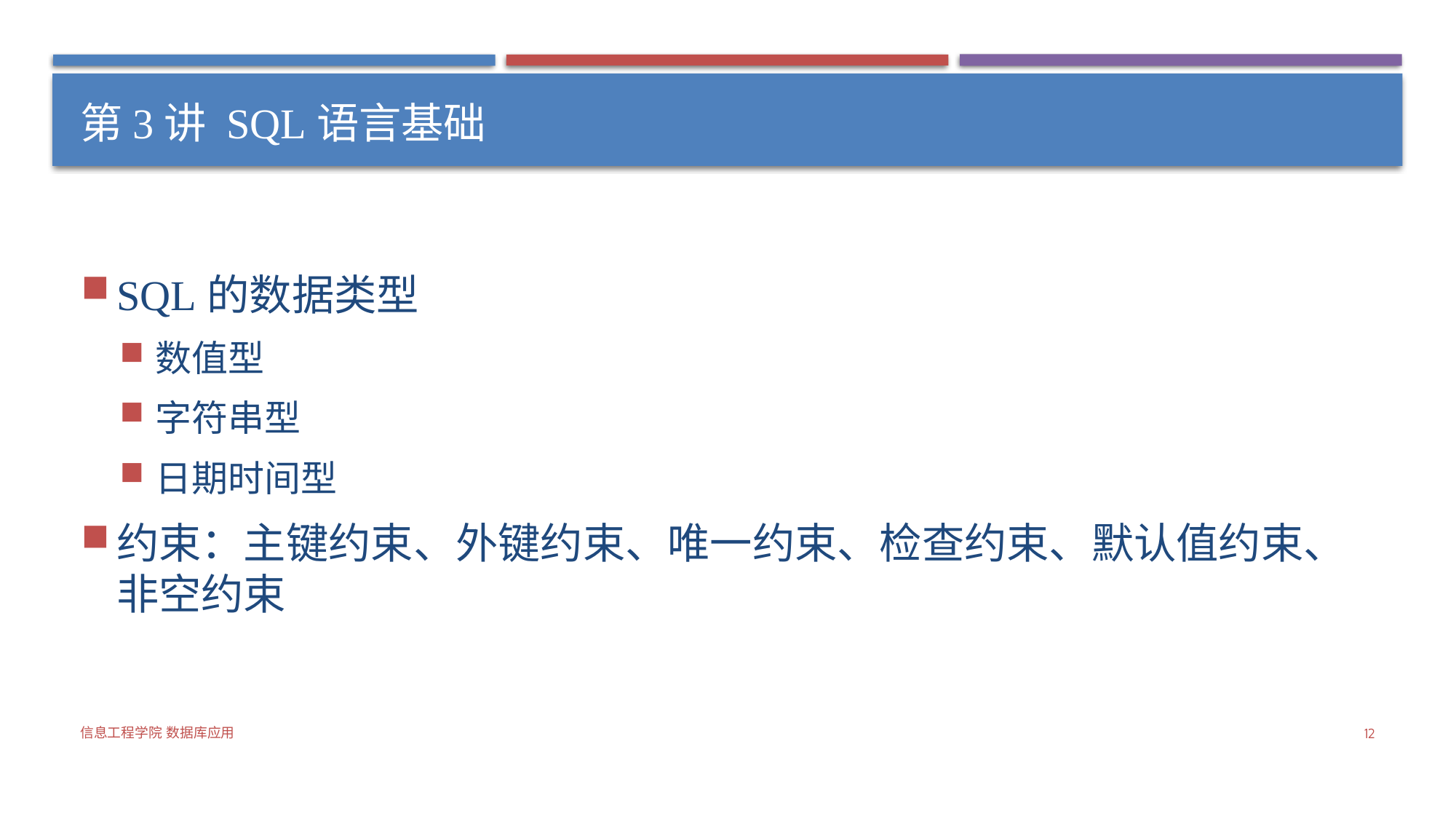

# 第3讲 SQL语言基础
SQL的数据类型
数值型
字符串型
日期时间型
约束：主键约束、外键约束、唯一约束、检查约束、默认值约束、非空约束
信息工程学院 数据库应用
12